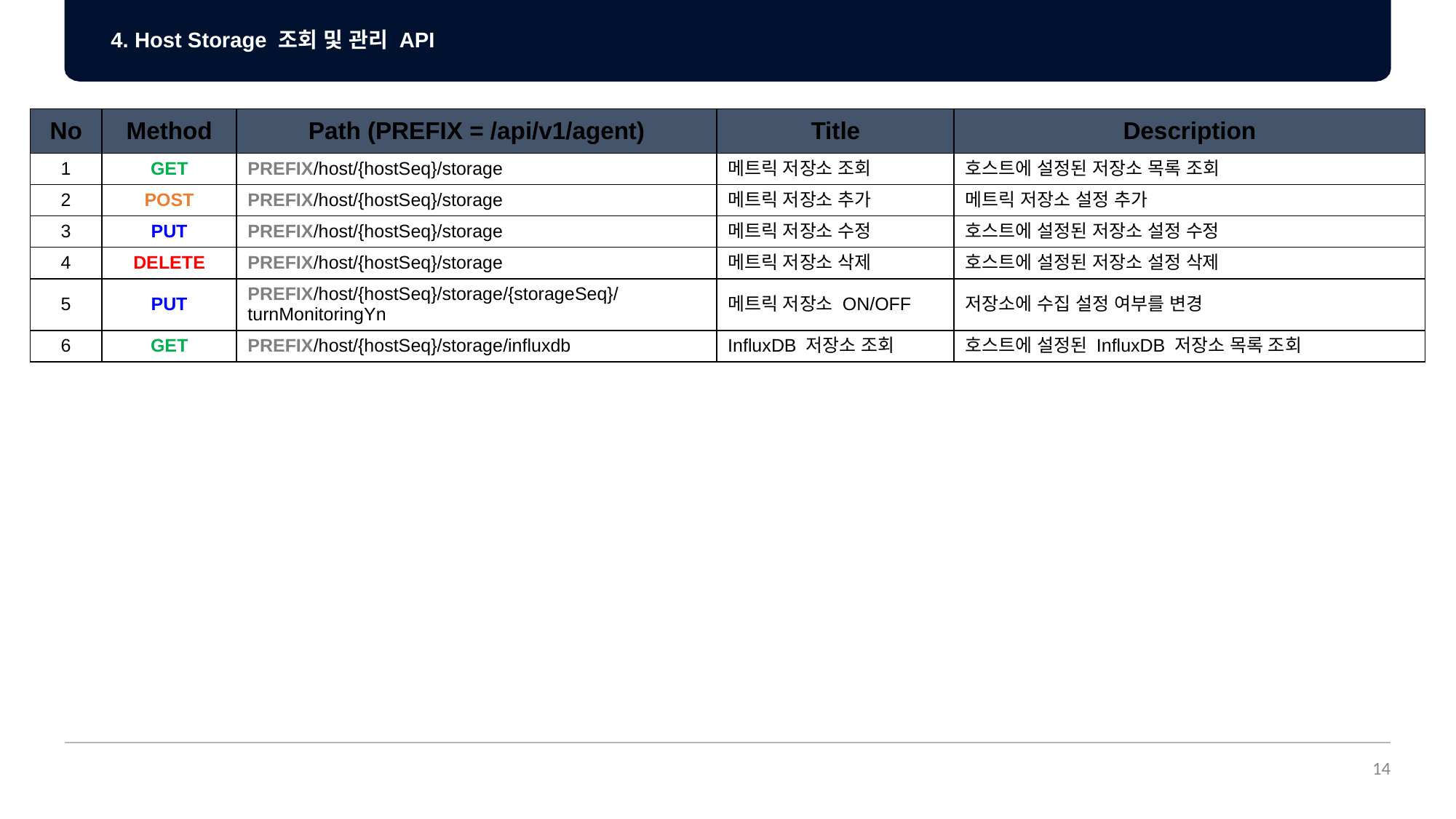

# 4. Host Storage 조회 및 관리 API
| No | Method | Path (PREFIX = /api/v1/agent) | Title | Description |
| --- | --- | --- | --- | --- |
| 1 | GET | PREFIX/host/{hostSeq}/storage | 메트릭 저장소 조회 | 호스트에 설정된 저장소 목록 조회 |
| 2 | POST | PREFIX/host/{hostSeq}/storage | 메트릭 저장소 추가 | 메트릭 저장소 설정 추가 |
| 3 | PUT | PREFIX/host/{hostSeq}/storage | 메트릭 저장소 수정 | 호스트에 설정된 저장소 설정 수정 |
| 4 | DELETE | PREFIX/host/{hostSeq}/storage | 메트릭 저장소 삭제 | 호스트에 설정된 저장소 설정 삭제 |
| 5 | PUT | PREFIX/host/{hostSeq}/storage/{storageSeq}/turnMonitoringYn | 메트릭 저장소 ON/OFF | 저장소에 수집 설정 여부를 변경 |
| 6 | GET | PREFIX/host/{hostSeq}/storage/influxdb | InfluxDB 저장소 조회 | 호스트에 설정된 InfluxDB 저장소 목록 조회 |